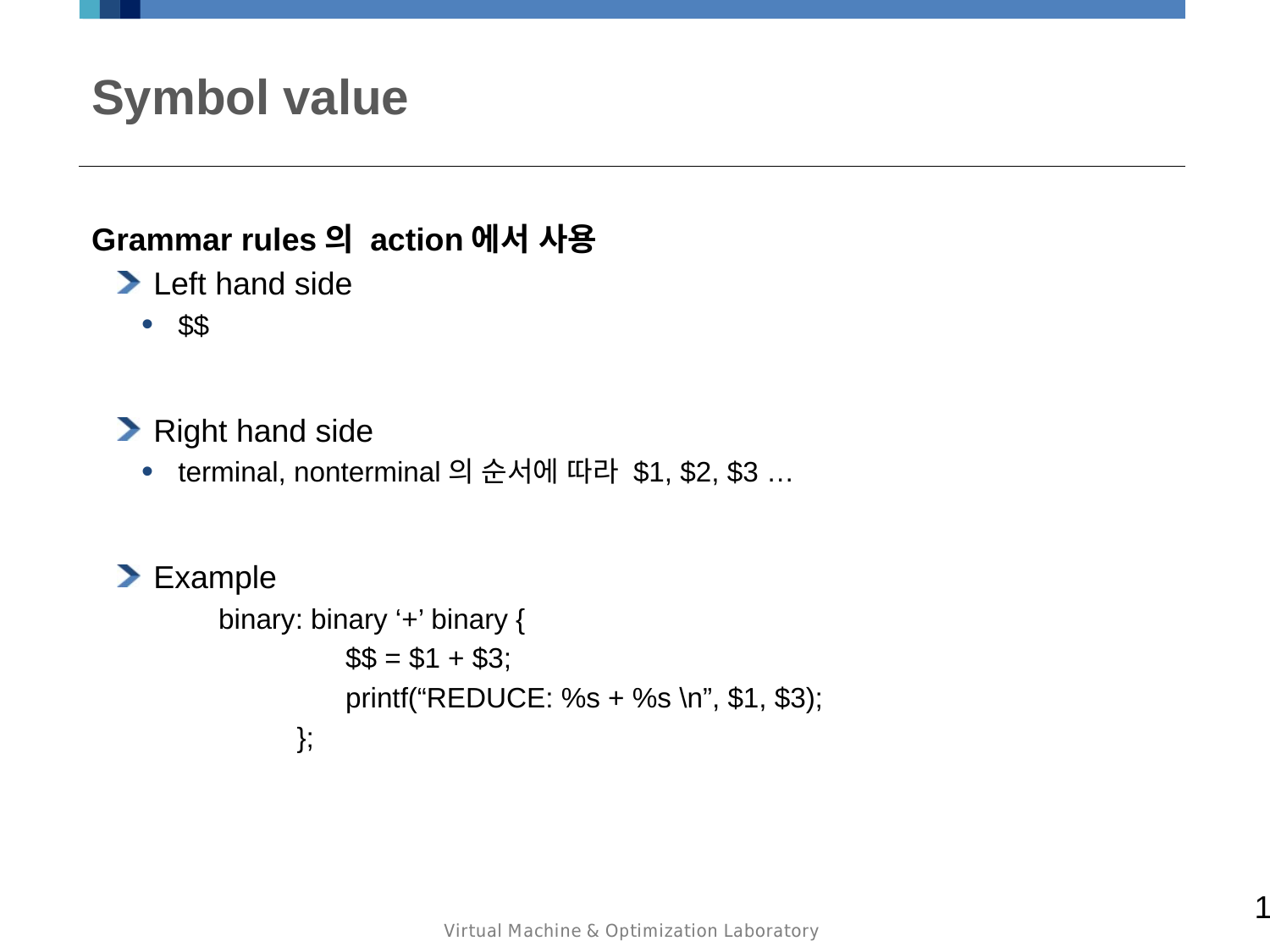

# Symbol value
Grammar rules의 action에서 사용
Left hand side
$$

Right hand side
terminal, nonterminal의 순서에 따라 $1, $2, $3 …

Example
binary: binary ‘+’ binary {
	$$ = $1 + $3;
	printf(“REDUCE: %s + %s \n”, $1, $3);
          };